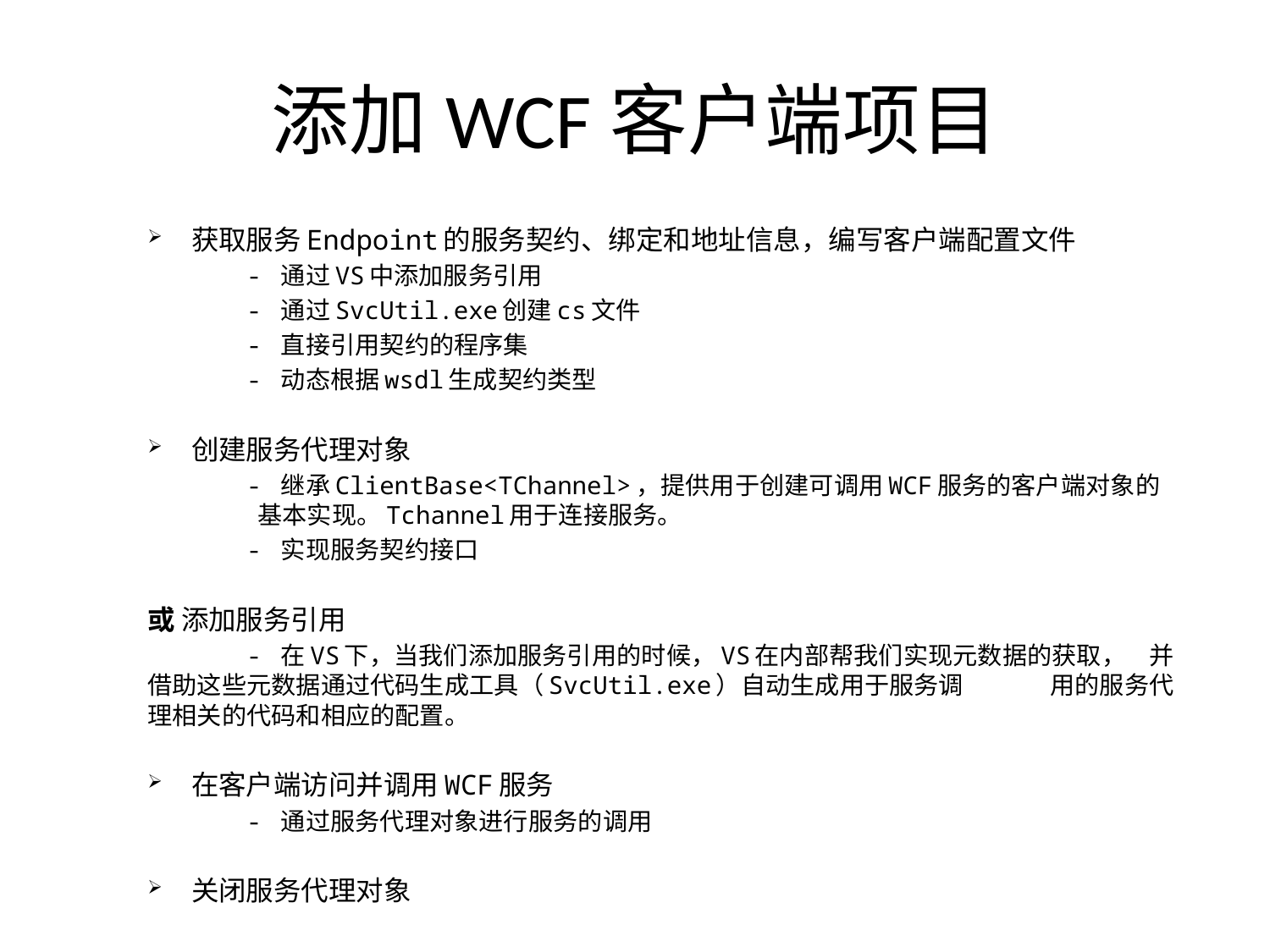

# 添加WCF客户端项目
获取服务Endpoint的服务契约、绑定和地址信息，编写客户端配置文件
	- 通过VS中添加服务引用
	- 通过SvcUtil.exe创建cs文件
	- 直接引用契约的程序集
	- 动态根据wsdl生成契约类型

创建服务代理对象
	- 继承ClientBase<TChannel>，提供用于创建可调用WCF服务的客户端对象的	  基本实现。Tchannel用于连接服务。
	- 实现服务契约接口

或 添加服务引用
	- 在VS下，当我们添加服务引用的时候，VS在内部帮我们实现元数据的获取，	  并借助这些元数据通过代码生成工具（SvcUtil.exe）自动生成用于服务调	  用的服务代理相关的代码和相应的配置。

在客户端访问并调用WCF服务
	- 通过服务代理对象进行服务的调用

关闭服务代理对象